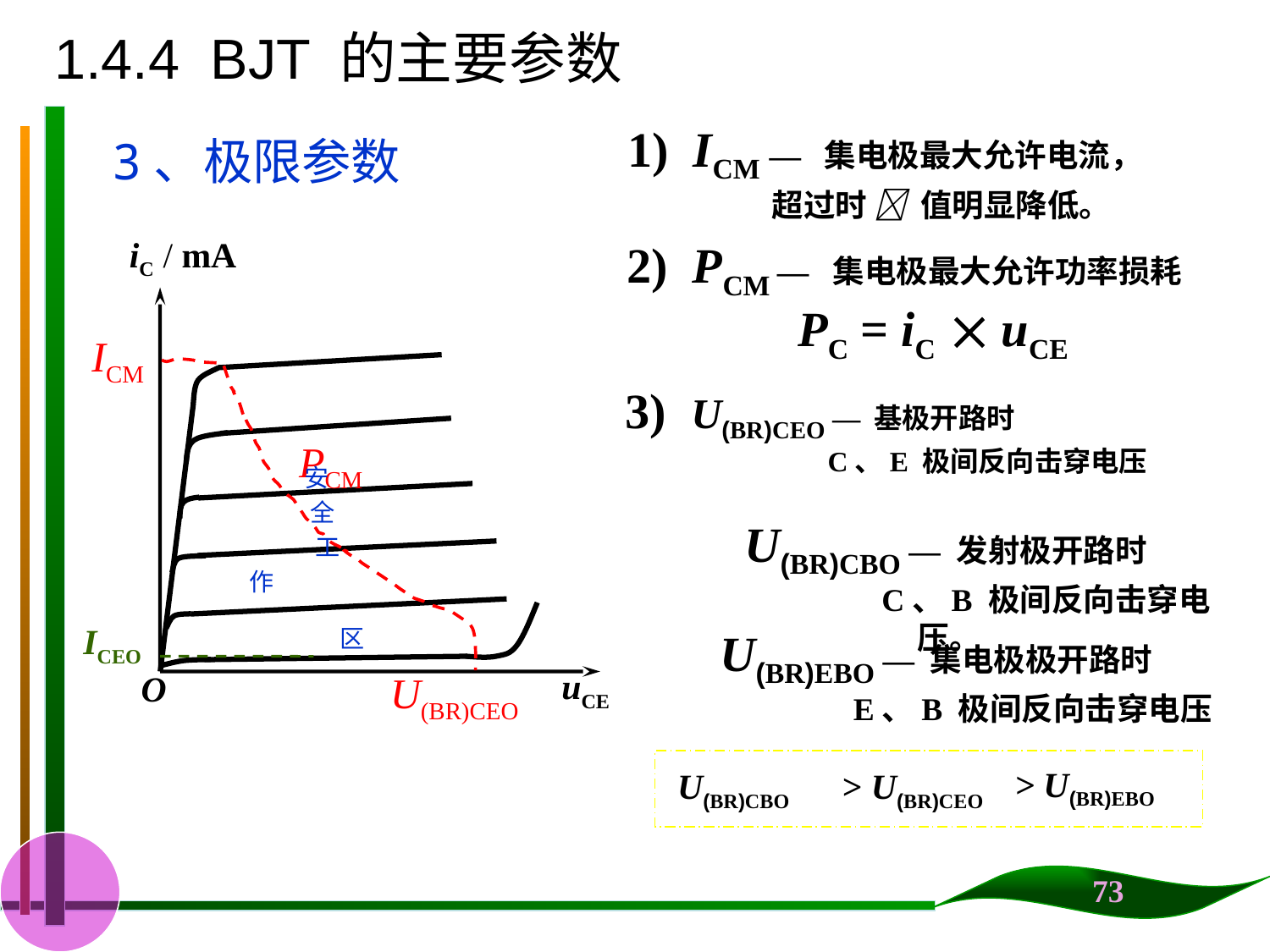

1.4.4  BJT 的主要参数
1)  ICM  —  集电极最大允许电流，
                   超过时 β  值明显降低。
3、极限参数
2)  PCM —  集电极最大允许功率损耗
iC / mA

PC = iC  × uCE
ICM

3)  U(BR)CEO — 基极开路时
                             C、E 极间反向击穿电压

PCM

安
 全
   工
      作
            区

U(BR)CBO — 发射极开路时
                        C、B 极间反向击穿电压。

ICEO

U(BR)EBO — 集电极极开路时
                        E、B 极间反向击穿电压

uCE
O
U(BR)CEO

> U(BR)EBO
U(BR)CBO
> U(BR)CEO
73